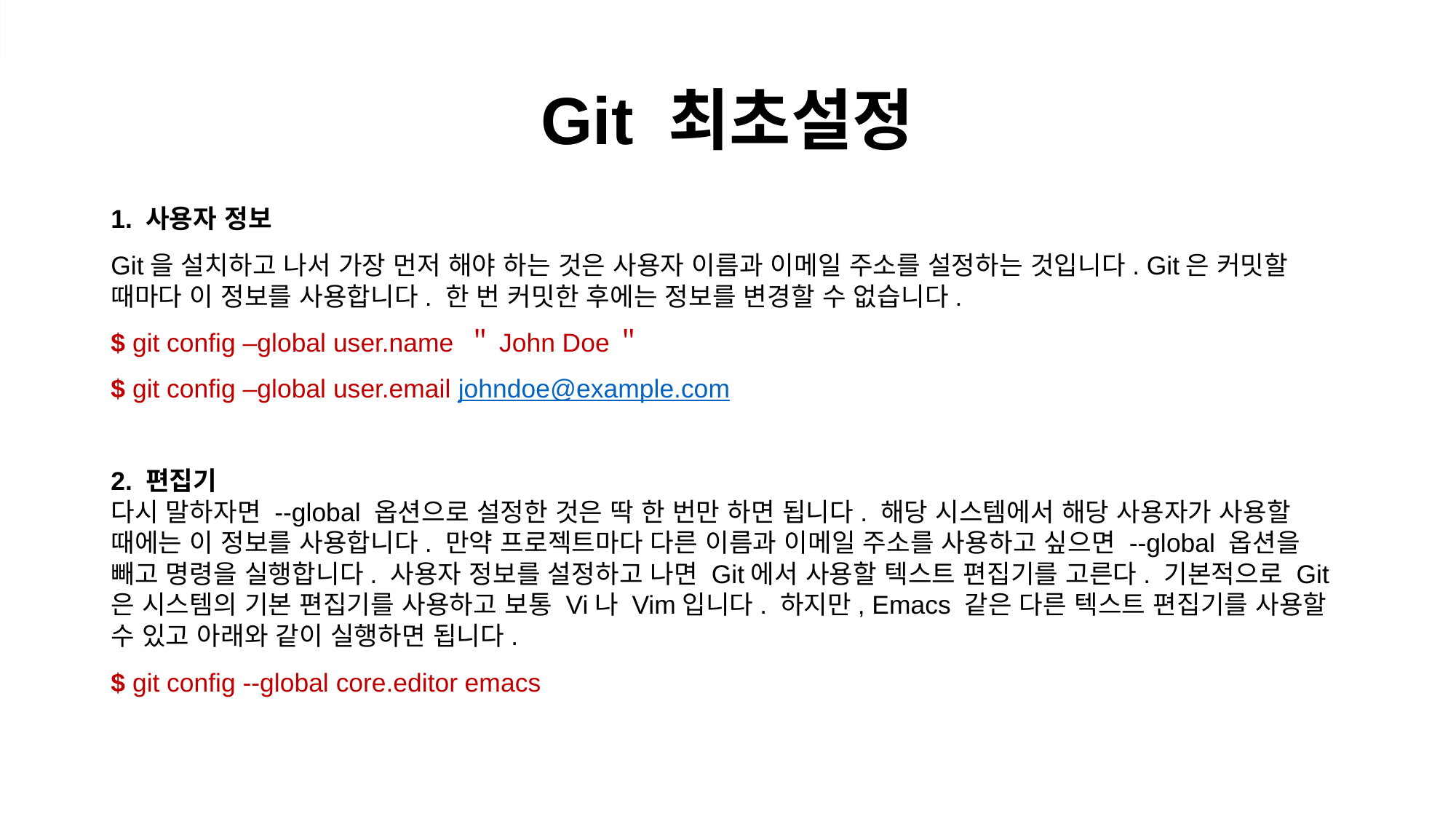

# Git 최초설정

1. 사용자 정보
Git을 설치하고 나서 가장 먼저 해야 하는 것은 사용자 이름과 이메일 주소를 설정하는 것입니다. Git은 커밋할 때마다 이 정보를 사용합니다. 한 번 커밋한 후에는 정보를 변경할 수 없습니다.
$ git config –global user.name ＂John Doe＂
$ git config –global user.email johndoe@example.com

2. 편집기
다시 말하자면 --global 옵션으로 설정한 것은 딱 한 번만 하면 됩니다. 해당 시스템에서 해당 사용자가 사용할 때에는 이 정보를 사용합니다. 만약 프로젝트마다 다른 이름과 이메일 주소를 사용하고 싶으면 --global 옵션을 빼고 명령을 실행합니다. 사용자 정보를 설정하고 나면 Git에서 사용할 텍스트 편집기를 고른다. 기본적으로 Git은 시스템의 기본 편집기를 사용하고 보통 Vi나 Vim입니다. 하지만, Emacs 같은 다른 텍스트 편집기를 사용할 수 있고 아래와 같이 실행하면 됩니다.
$ git config --global core.editor emacs